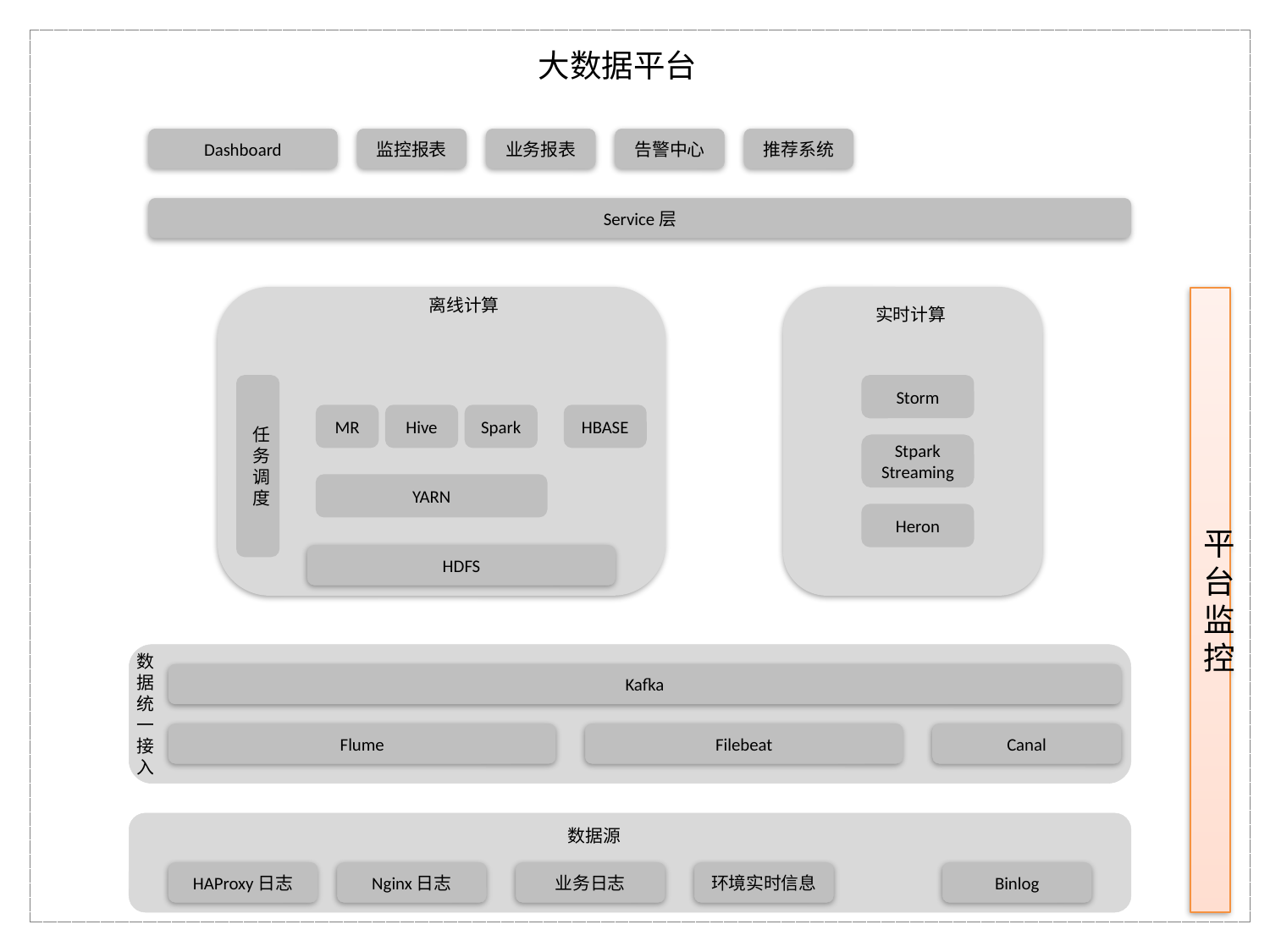

大数据平台
Dashboard
监控报表
业务报表
告警中心
推荐系统
Service层

离线计算

平台监控
实时计算
任务调度
Storm
MR
Hive
Spark
HBASE
Stpark
Streaming
YARN
Heron
HDFS

数据统一接入
Kafka
Flume
Filebeat
Canal

数据源
HAProxy日志
Nginx日志
业务日志
环境实时信息
Binlog